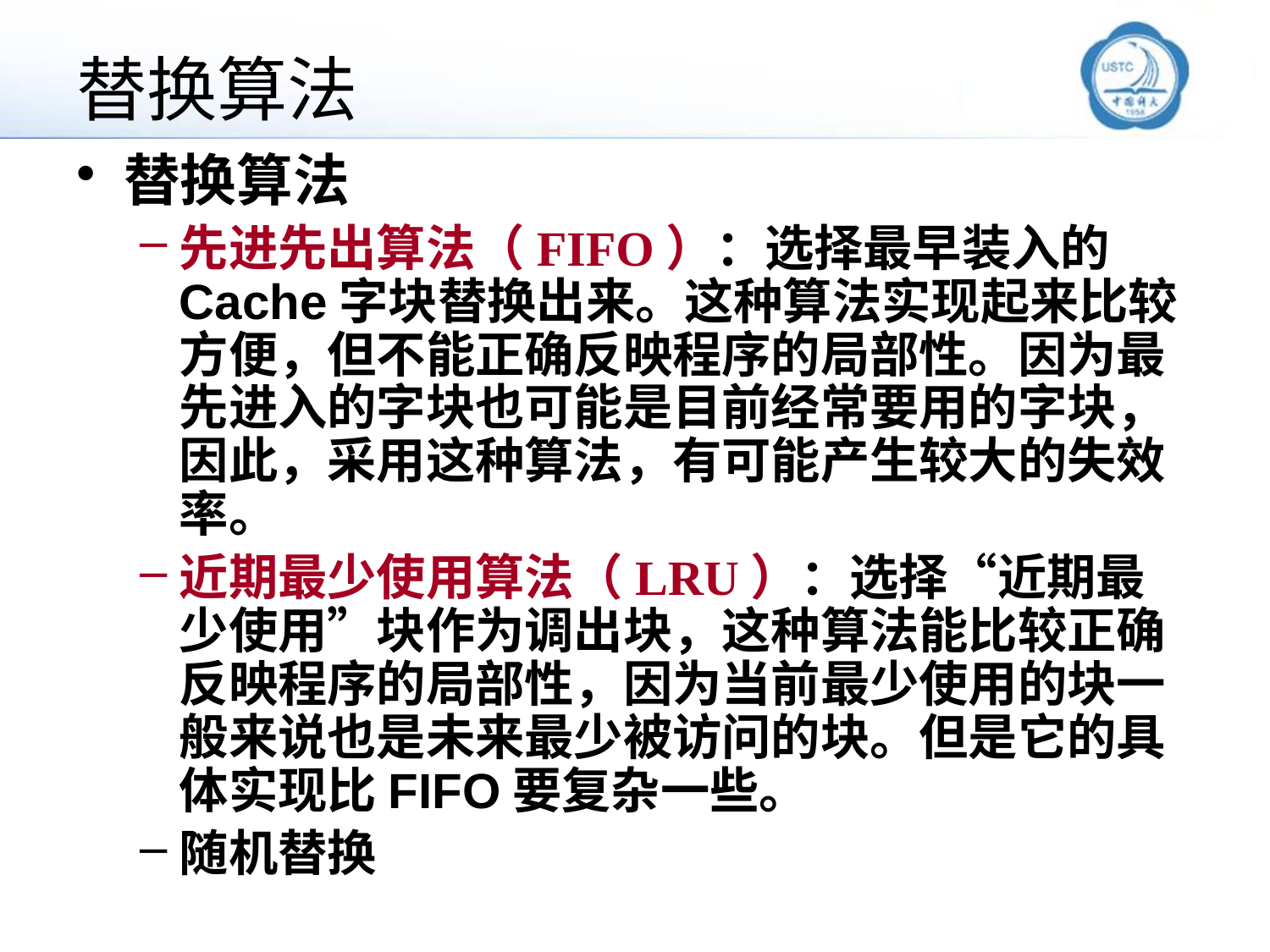

# 替换算法
替换算法
先进先出算法（FIFO）：选择最早装入的Cache字块替换出来。这种算法实现起来比较方便，但不能正确反映程序的局部性。因为最先进入的字块也可能是目前经常要用的字块，因此，采用这种算法，有可能产生较大的失效率。
近期最少使用算法（LRU）：选择“近期最少使用”块作为调出块，这种算法能比较正确反映程序的局部性，因为当前最少使用的块一般来说也是未来最少被访问的块。但是它的具体实现比FIFO要复杂一些。
随机替换